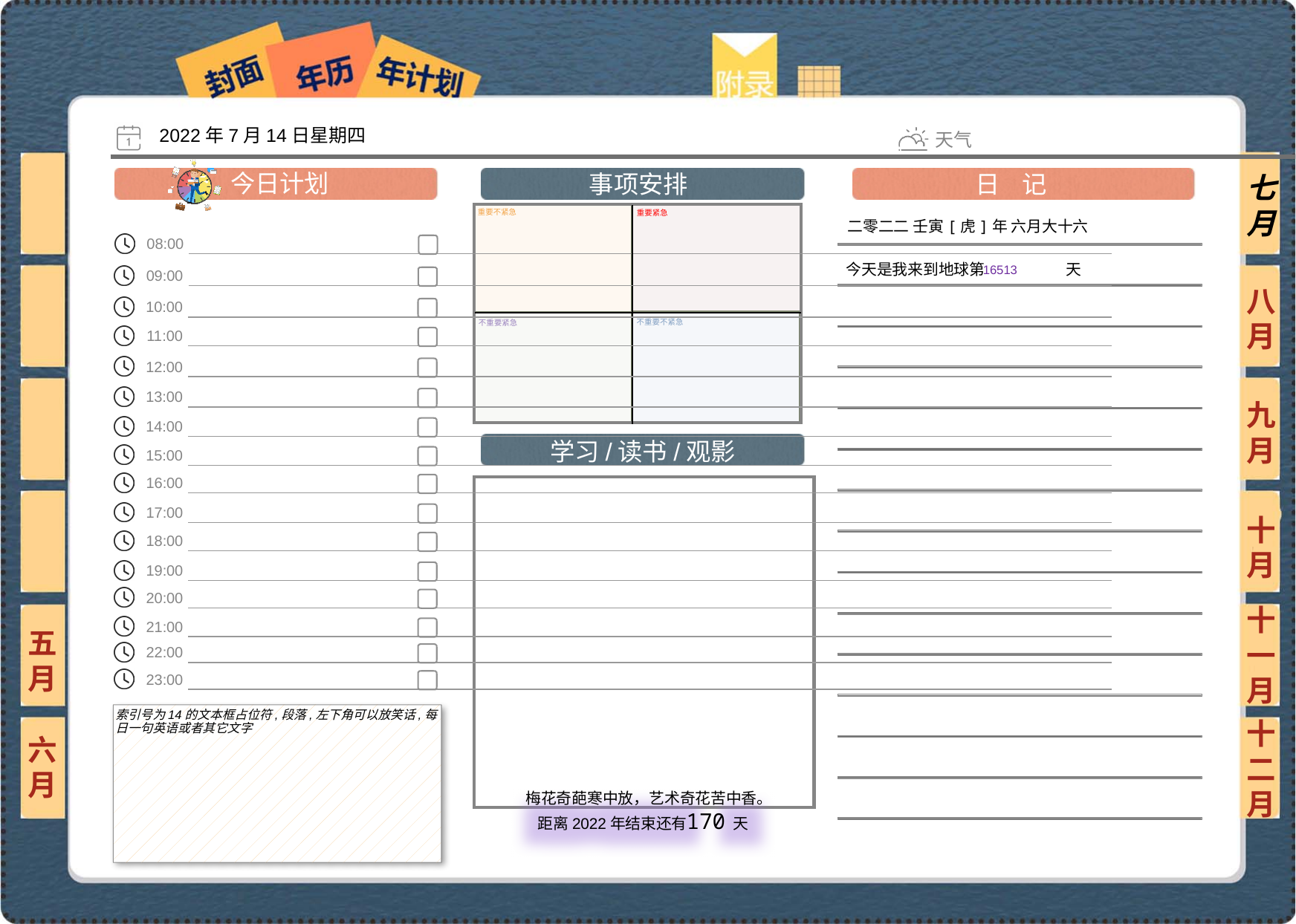

2022年7月14日星期四
七月
二零二二 壬寅[虎]年 六月大十六
16513
八月
九月
十月
十一月
五月
索引号为14的文本框占位符,段落,左下角可以放笑话,每日一句英语或者其它文字
六月
十二月
170
 梅花奇葩寒中放，艺术奇花苦中香。